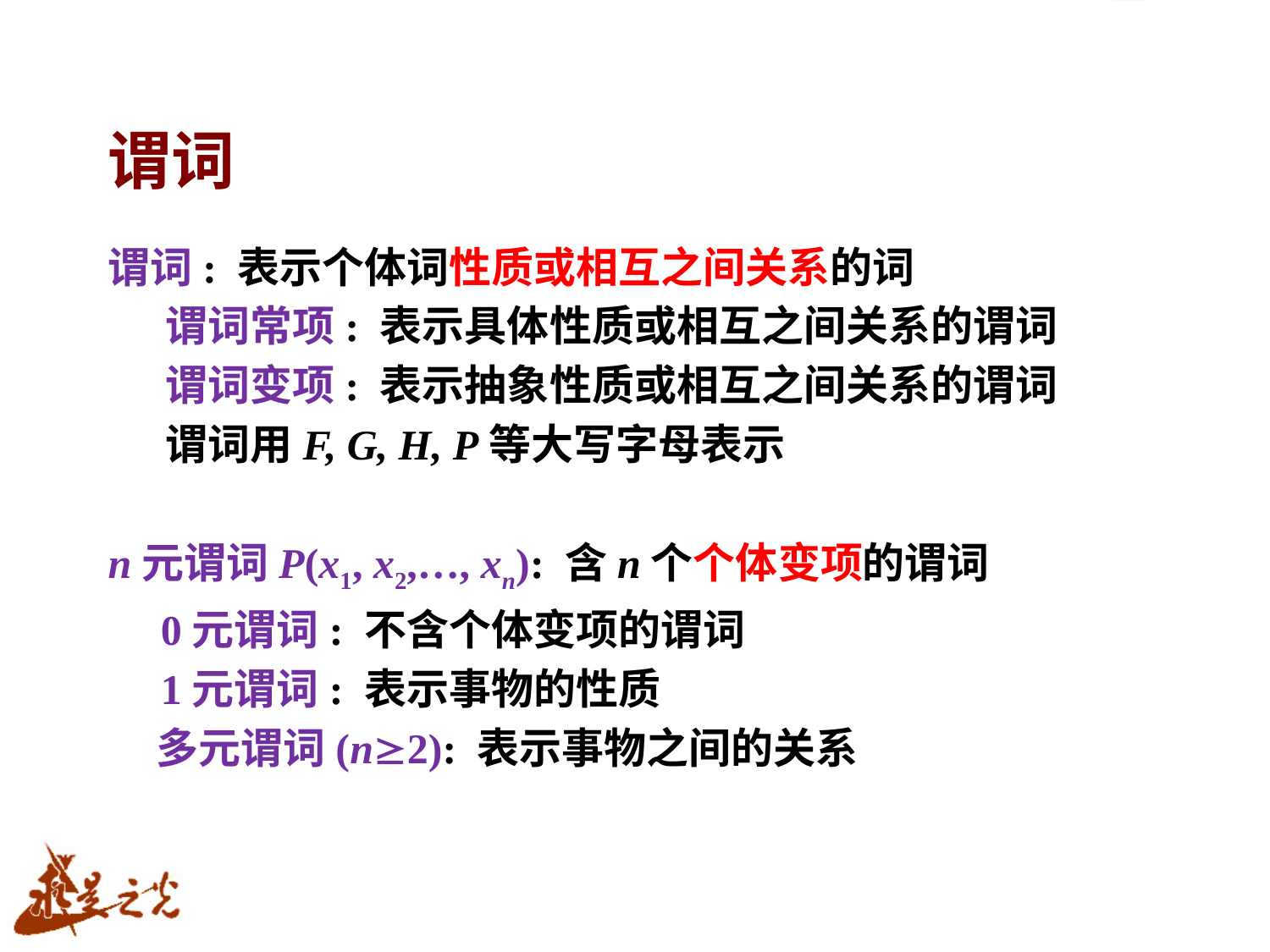

# 谓词
谓词: 表示个体词性质或相互之间关系的词
     谓词常项: 表示具体性质或相互之间关系的谓词
     谓词变项: 表示抽象性质或相互之间关系的谓词
     谓词用F, G, H, P等大写字母表示

n元谓词P(x1, x2,…, xn): 含n个个体变项的谓词
     0元谓词: 不含个体变项的谓词
     1元谓词: 表示事物的性质
    多元谓词(n≥2): 表示事物之间的关系

6